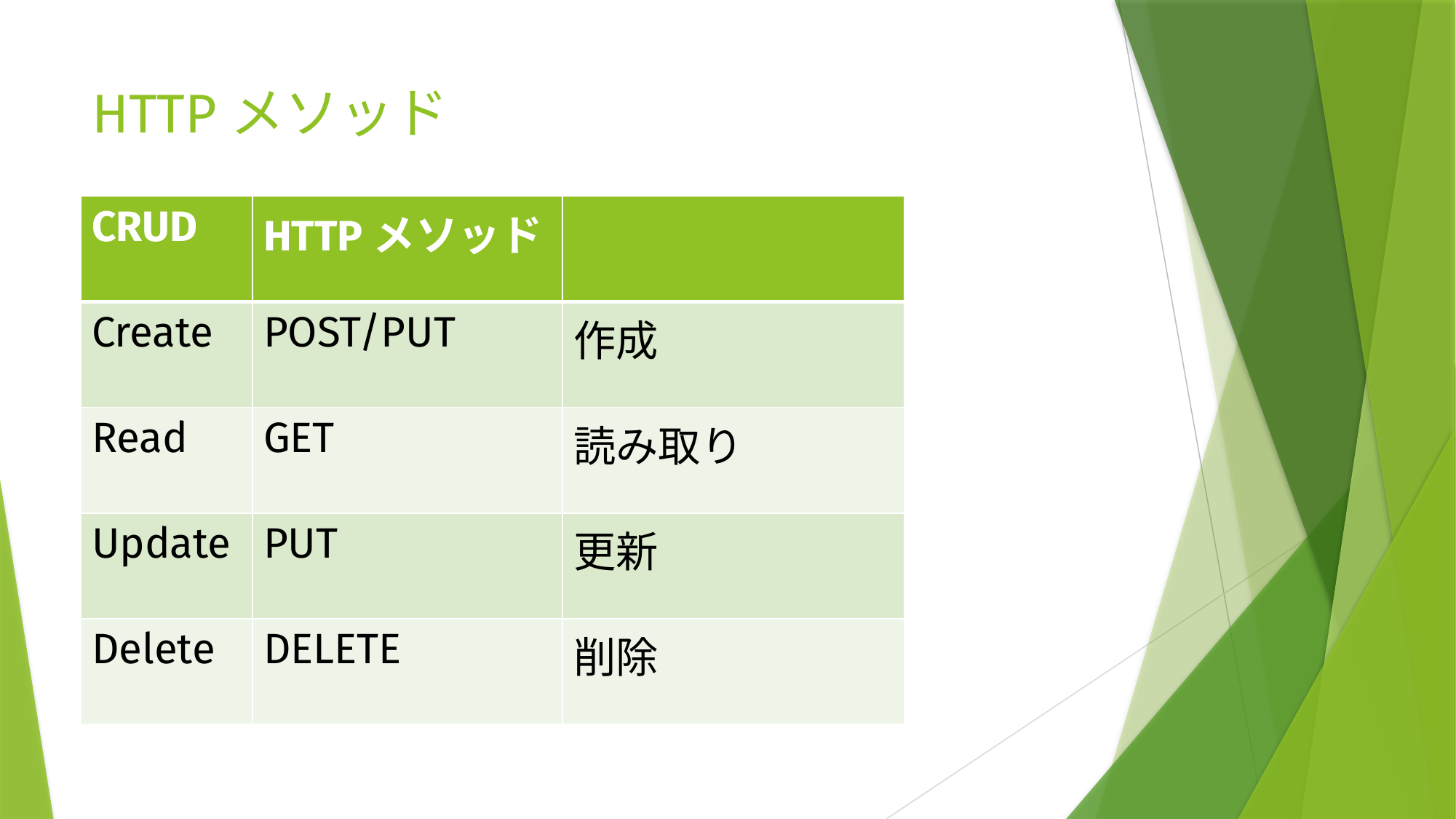

# HTTPメソッド
| CRUD | HTTPメソッド |  |
| --- | --- | --- |
| Create | POST/PUT | 作成 |
| Read | GET | 読み取り |
| Update | PUT | 更新 |
| Delete | DELETE | 削除 |